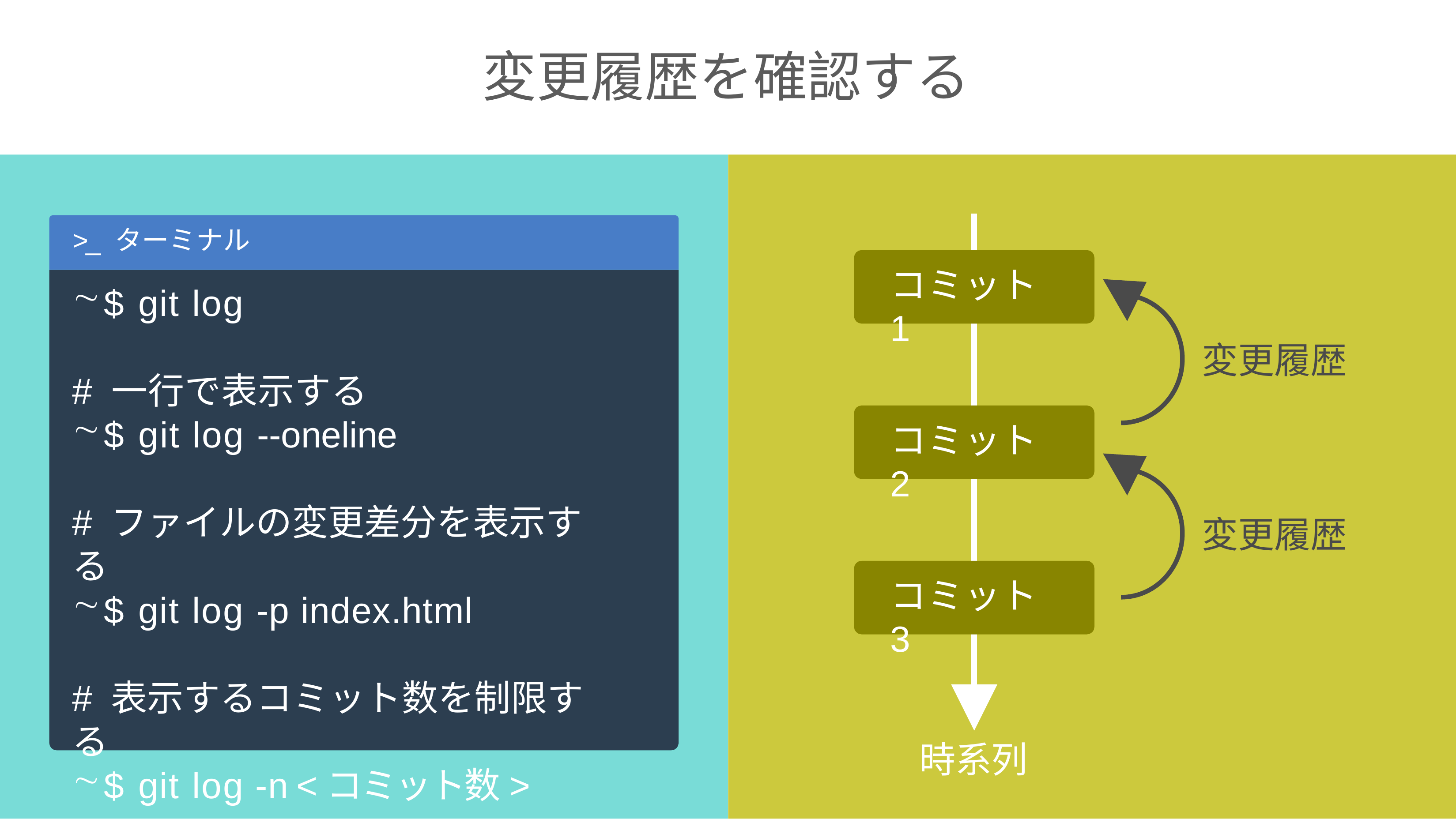

# 変更履歴を確認する

>_ ターミナル
$ git log
# 一行で表示する
$ git log --oneline
# ファイルの変更差分を表示する
$ git log -p index.html
# 表示するコミット数を制限する
$ git log -n <コミット数>

コミット1

変更履歴

コミット2
変更履歴
コミット3
時系列